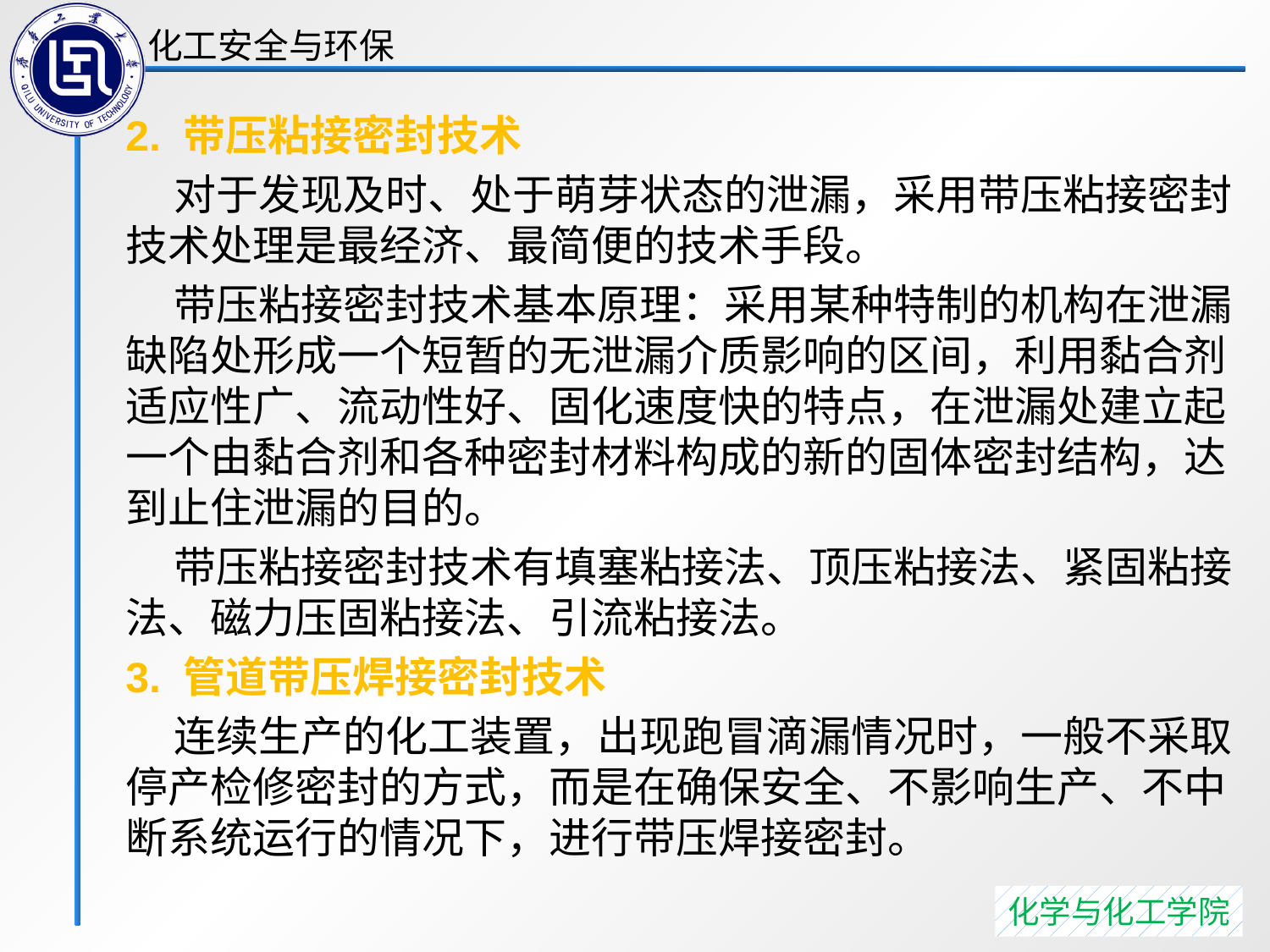

2. 带压粘接密封技术
    对于发现及时、处于萌芽状态的泄漏，采用带压粘接密封技术处理是最经济、最简便的技术手段。
    带压粘接密封技术基本原理：采用某种特制的机构在泄漏缺陷处形成一个短暂的无泄漏介质影响的区间，利用黏合剂适应性广、流动性好、固化速度快的特点，在泄漏处建立起一个由黏合剂和各种密封材料构成的新的固体密封结构，达到止住泄漏的目的。
    带压粘接密封技术有填塞粘接法、顶压粘接法、紧固粘接法、磁力压固粘接法、引流粘接法。
3. 管道带压焊接密封技术
    连续生产的化工装置，出现跑冒滴漏情况时，一般不采取停产检修密封的方式，而是在确保安全、不影响生产、不中断系统运行的情况下，进行带压焊接密封。